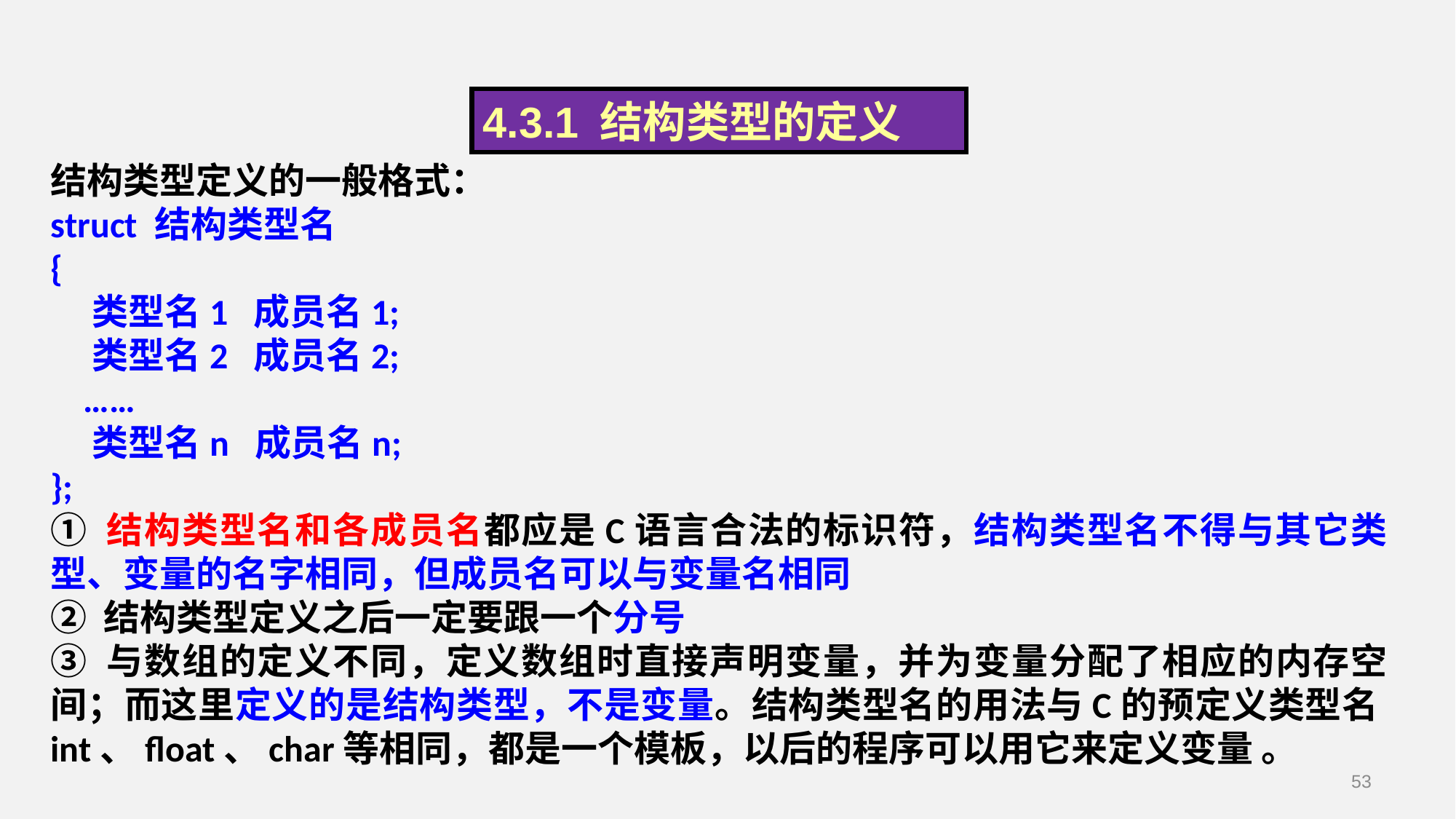

4.3.1 结构类型的定义
结构类型定义的一般格式：
struct 结构类型名
{
    类型名1  成员名1;
    类型名2  成员名2;
    ……
    类型名n  成员名n;
};
① 结构类型名和各成员名都应是C语言合法的标识符，结构类型名不得与其它类型、变量的名字相同，但成员名可以与变量名相同
② 结构类型定义之后一定要跟一个分号
③ 与数组的定义不同，定义数组时直接声明变量，并为变量分配了相应的内存空间；而这里定义的是结构类型，不是变量。结构类型名的用法与C的预定义类型名int、float、char等相同，都是一个模板，以后的程序可以用它来定义变量 。
53